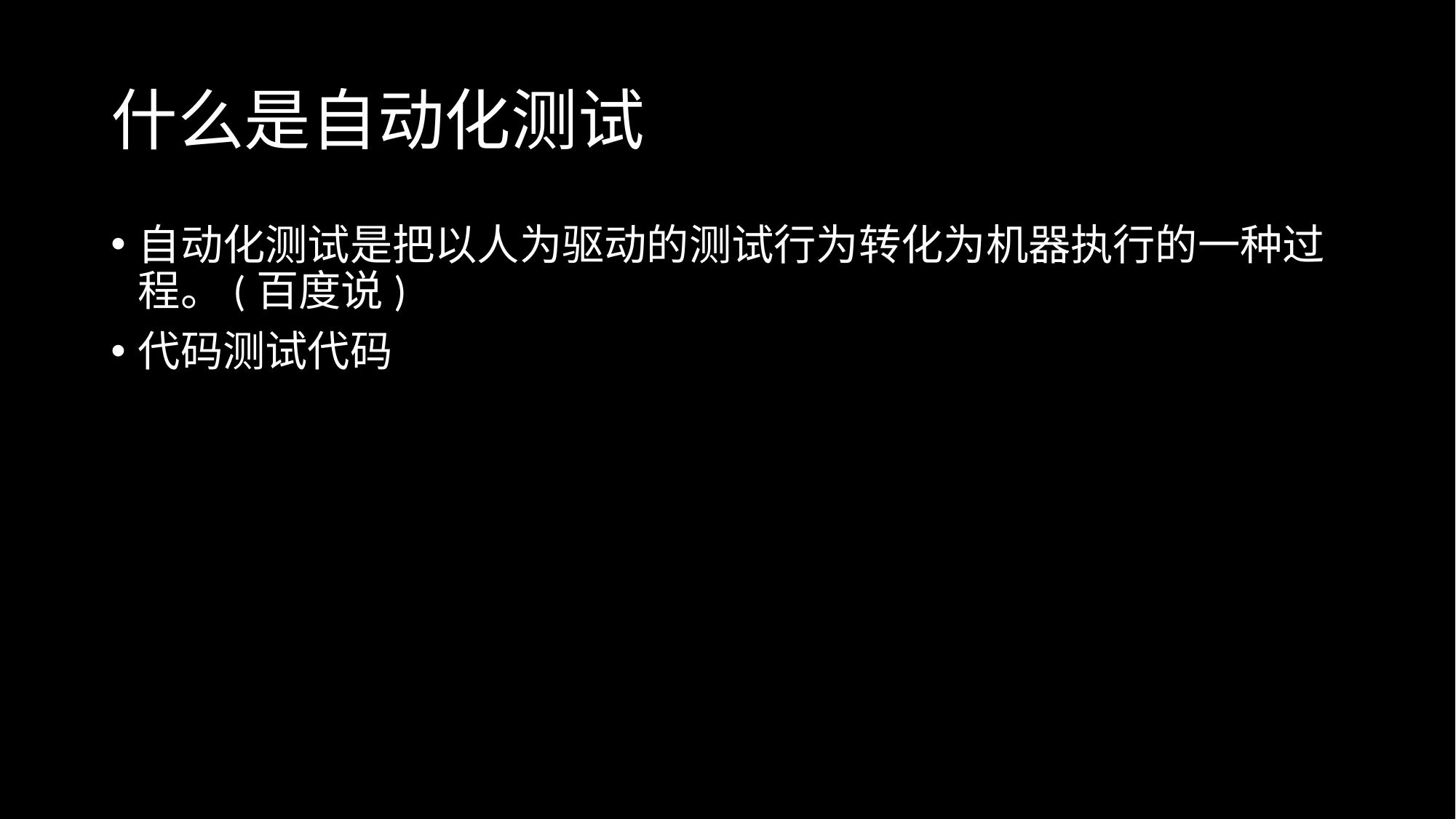

# 什么是自动化测试
自动化测试是把以人为驱动的测试行为转化为机器执行的一种过程。(百度说)
代码测试代码